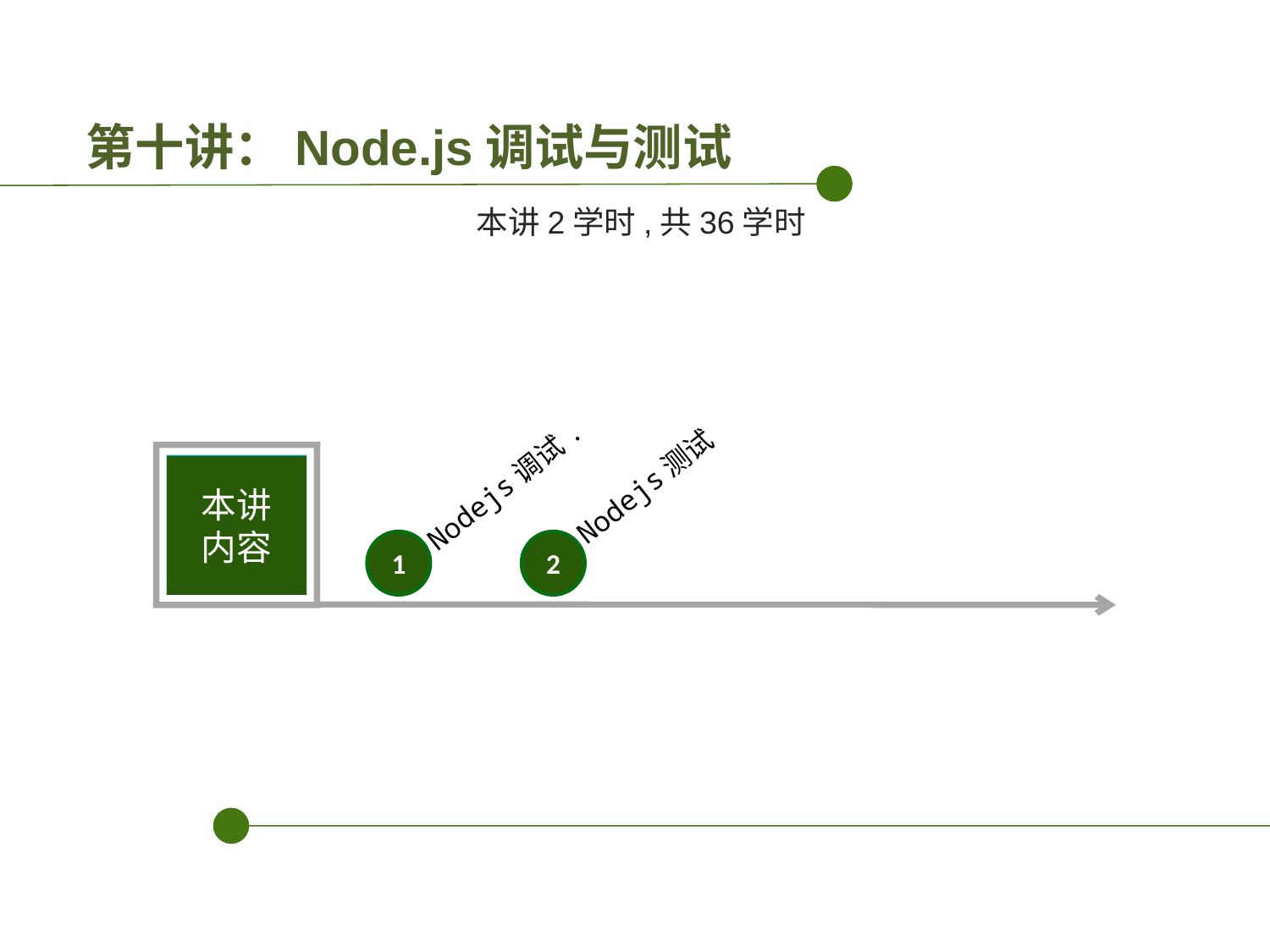

第十讲：Node.js调试与测试

本讲2学时,共36学时

Nodejs调试.
1
Nodejs测试
2

培训机构
本讲
内容